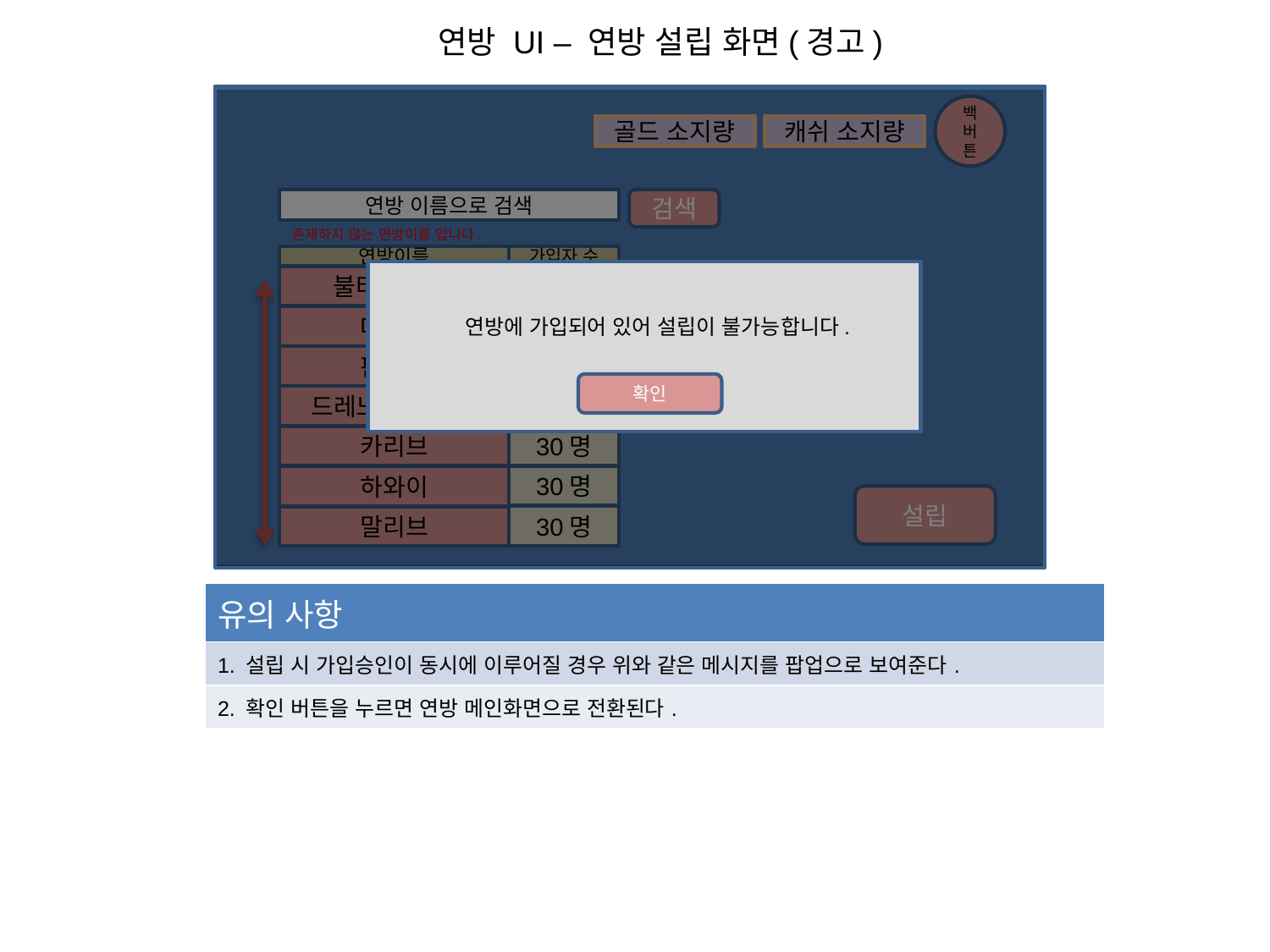

연방 UI – 연방 설립 화면(경고)

백버튼
골드 소지량
캐쉬 소지량
연방 이름으로 검색
검색
존재하지 않는 연방이름 입니다.
연방이름
가입자 수
불타는 성전
30명
30명
데스윙
30명
판다렌
30명
드레노어의 군주
30명
카리브
30명
하와이
설립
30명
말리브

연방에 가입되어 있어 설립이 불가능합니다.
확인
| 유의 사항 |
| --- |
| 1. 설립 시 가입승인이 동시에 이루어질 경우 위와 같은 메시지를 팝업으로 보여준다. |
| 2. 확인 버튼을 누르면 연방 메인화면으로 전환된다. |